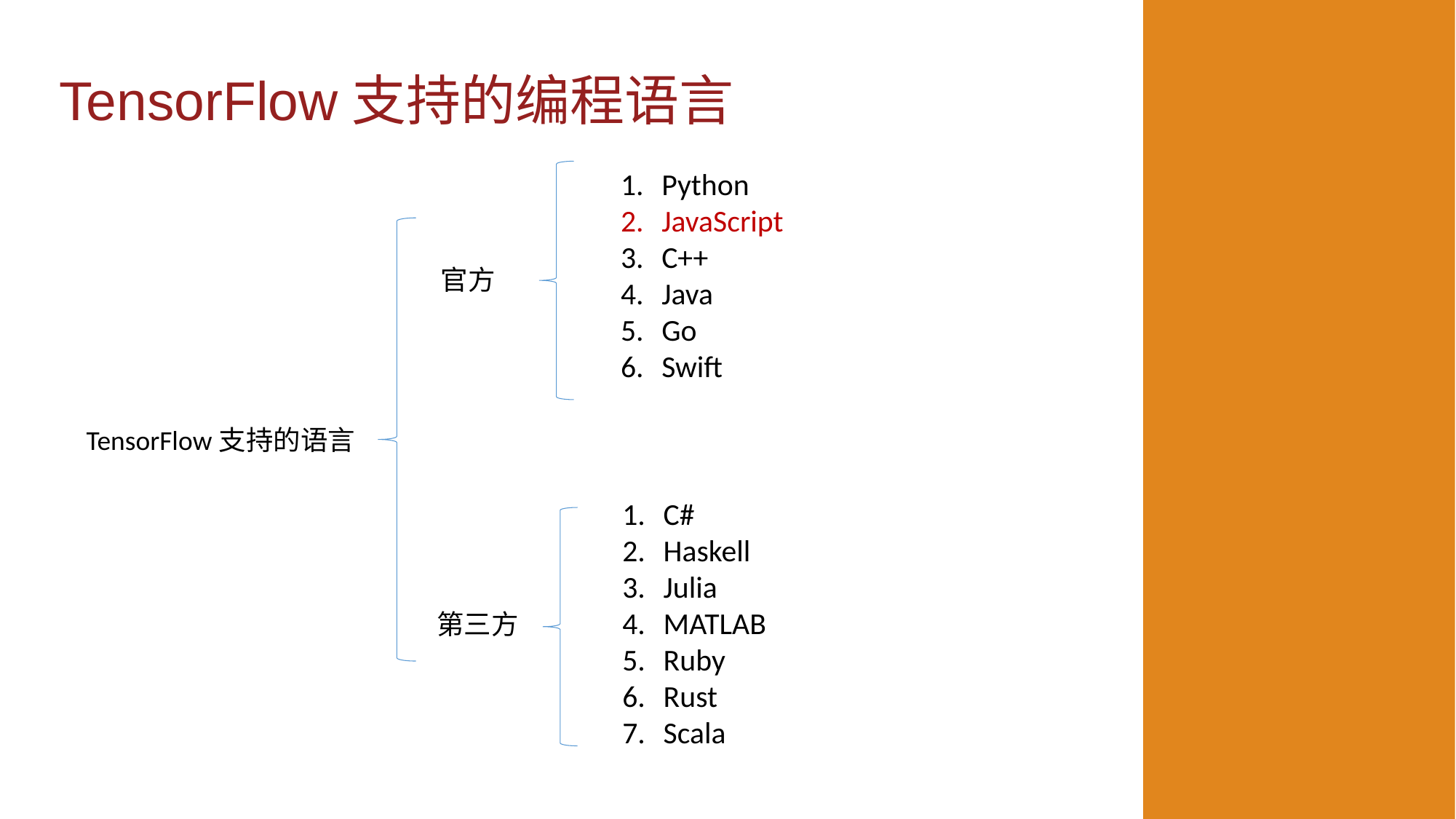

TensorFlow支持的编程语言
Python
JavaScript
C++
Java
Go
Swift

官方
TensorFlow支持的语言
C#
Haskell
Julia
MATLAB
Ruby
Rust
Scala

第三方